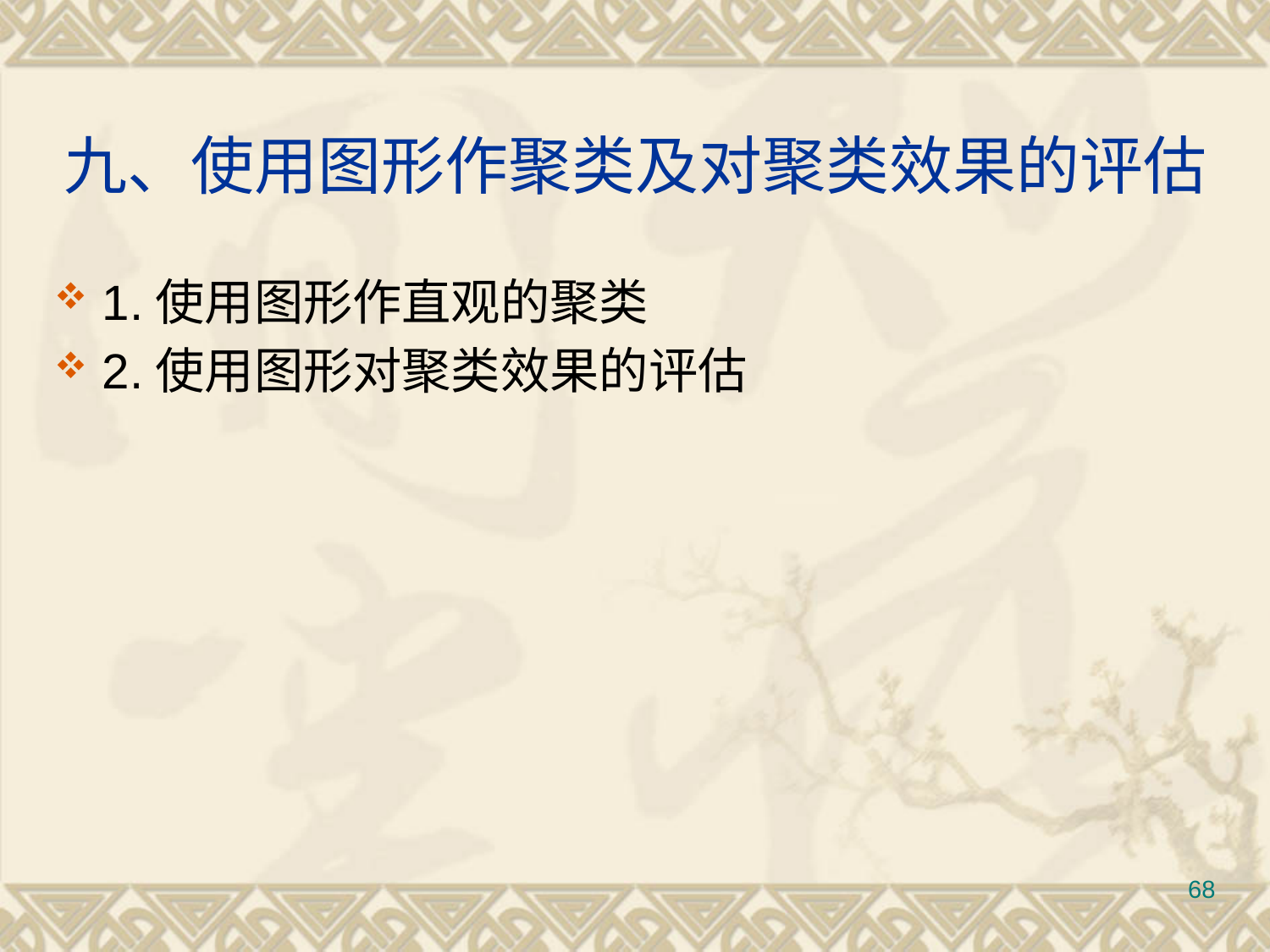

# 九、使用图形作聚类及对聚类效果的评估
1.使用图形作直观的聚类
2.使用图形对聚类效果的评估
68